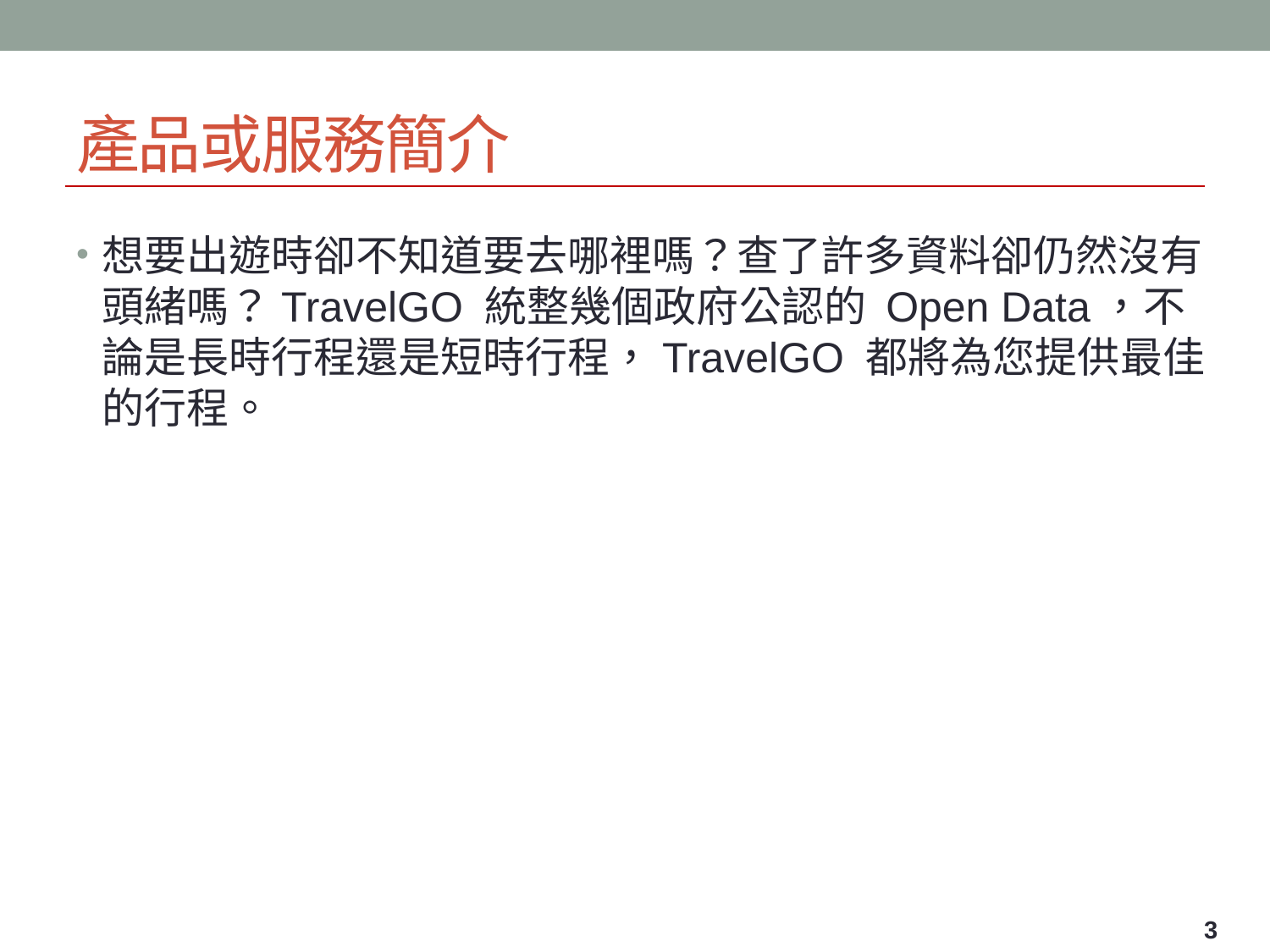

# 產品或服務簡介
想要出遊時卻不知道要去哪裡嗎？查了許多資料卻仍然沒有頭緒嗎？TravelGO 統整幾個政府公認的 Open Data，不論是長時行程還是短時行程，TravelGO 都將為您提供最佳的行程。
3